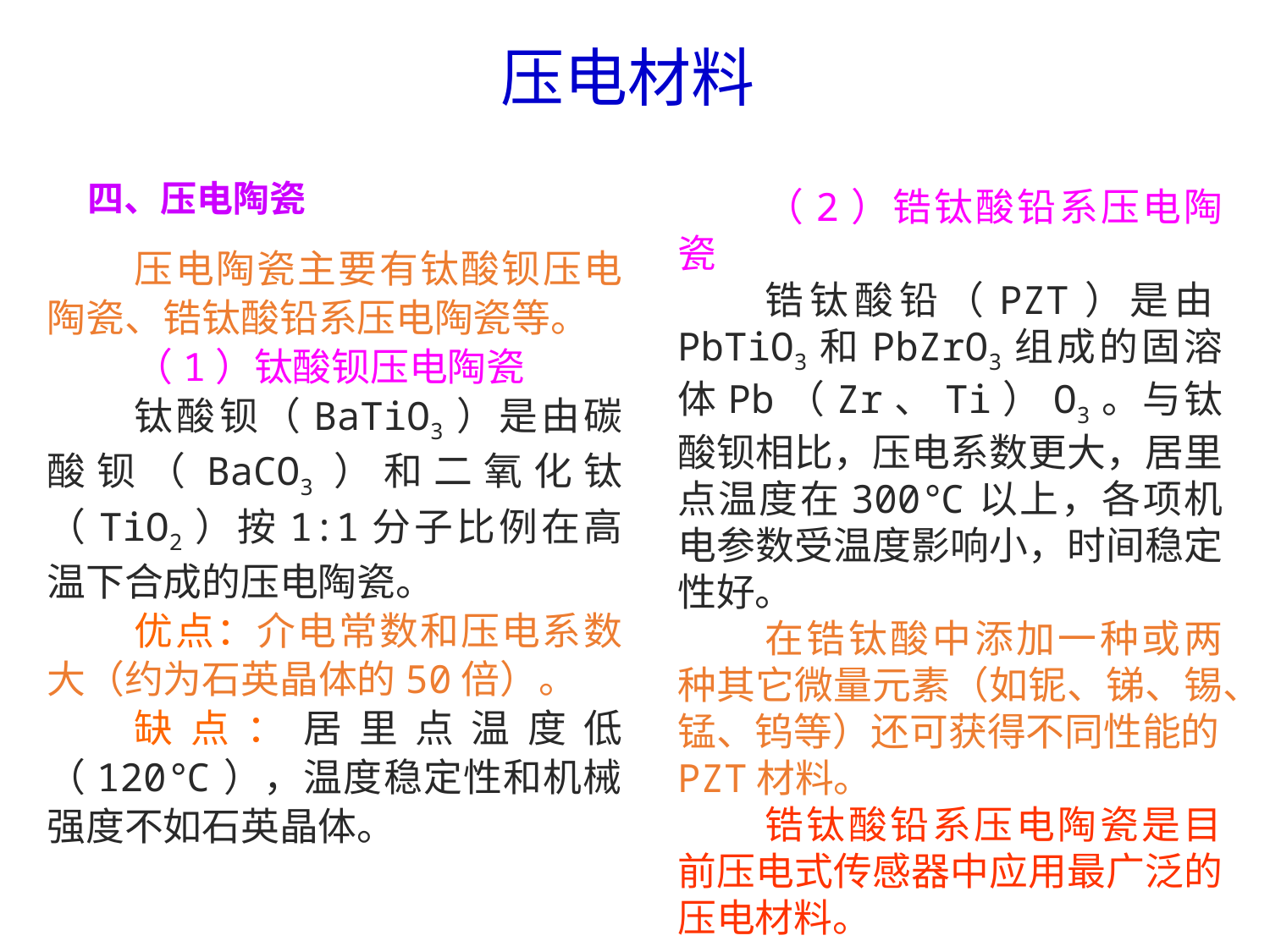

压电材料
四、压电陶瓷
（2）锆钛酸铅系压电陶瓷
锆钛酸铅（PZT）是由PbTiO3和PbZrO3组成的固溶体Pb（Zr、Ti）O3。与钛酸钡相比，压电系数更大，居里点温度在300℃以上，各项机电参数受温度影响小，时间稳定性好。
在锆钛酸中添加一种或两种其它微量元素（如铌、锑、锡、锰、钨等）还可获得不同性能的PZT材料。
锆钛酸铅系压电陶瓷是目前压电式传感器中应用最广泛的压电材料。
压电陶瓷主要有钛酸钡压电陶瓷、锆钛酸铅系压电陶瓷等。
（1）钛酸钡压电陶瓷
钛酸钡（BaTiO3）是由碳酸钡（BaCO3）和二氧化钛（TiO2）按1:1分子比例在高温下合成的压电陶瓷。
优点：介电常数和压电系数大（约为石英晶体的50倍）。
缺点：居里点温度低（120℃），温度稳定性和机械强度不如石英晶体。